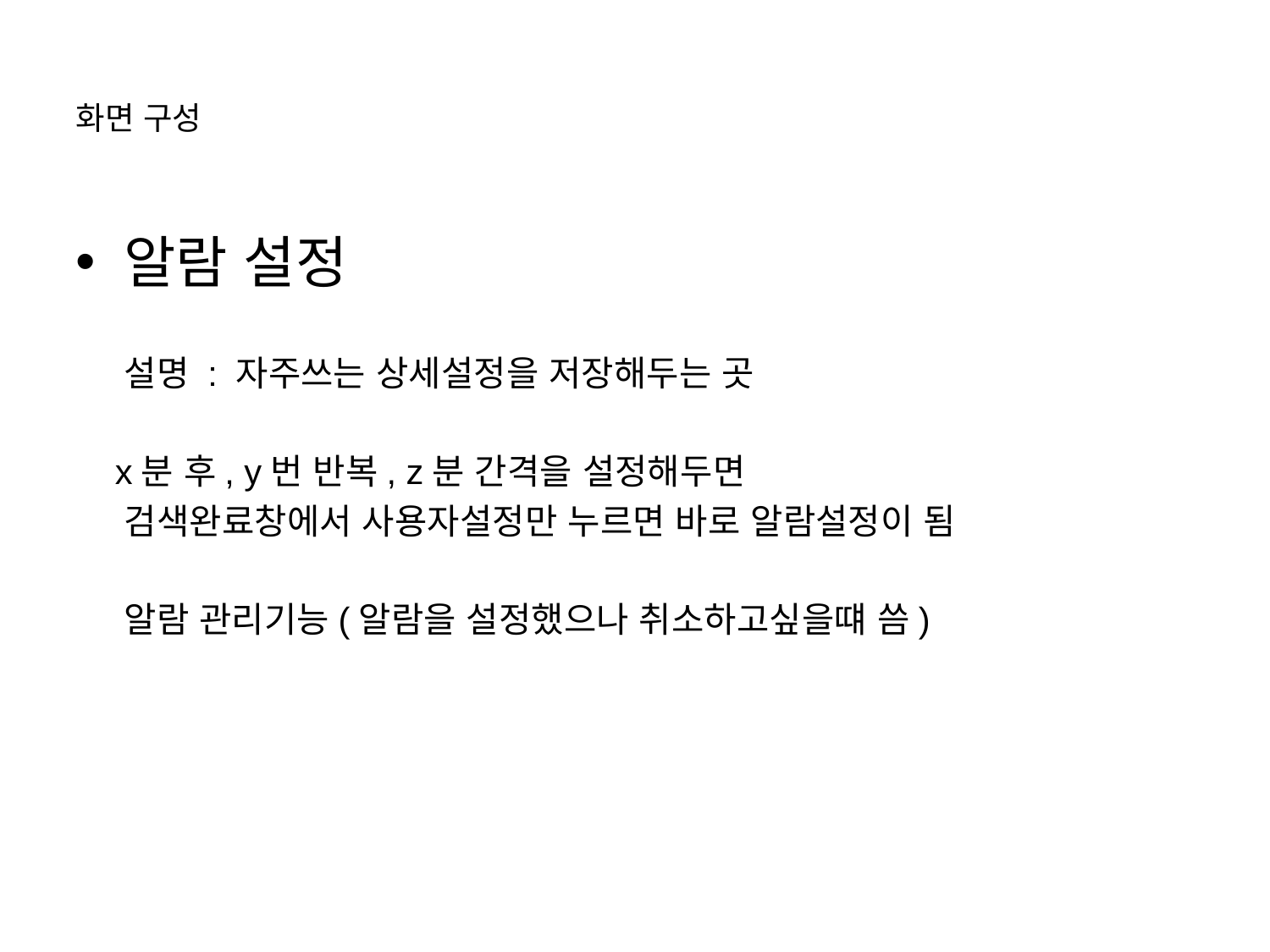

# 화면 구성
알람 설정

    설명 : 자주쓰는 상세설정을 저장해두는 곳

    x분 후, y번 반복, z분 간격을 설정해두면
    검색완료창에서 사용자설정만 누르면 바로 알람설정이 됨

    알람 관리기능(알람을 설정했으나 취소하고싶을떄 씀)